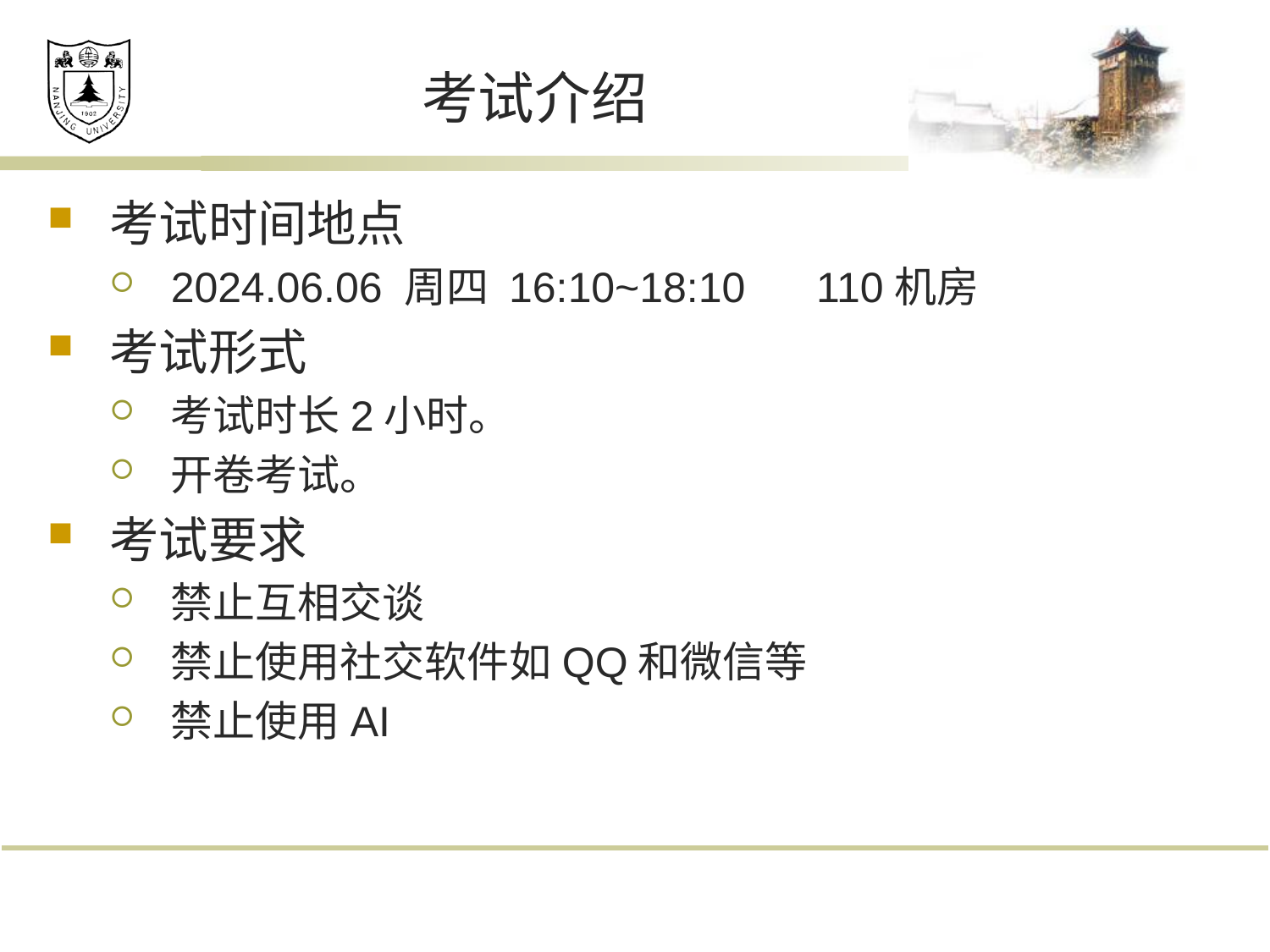

# 考试介绍
考试时间地点
2024.06.06 周四 16:10~18:10      110机房
考试形式
考试时长2小时。
开卷考试。
考试要求
禁止互相交谈
禁止使用社交软件如QQ和微信等
禁止使用AI